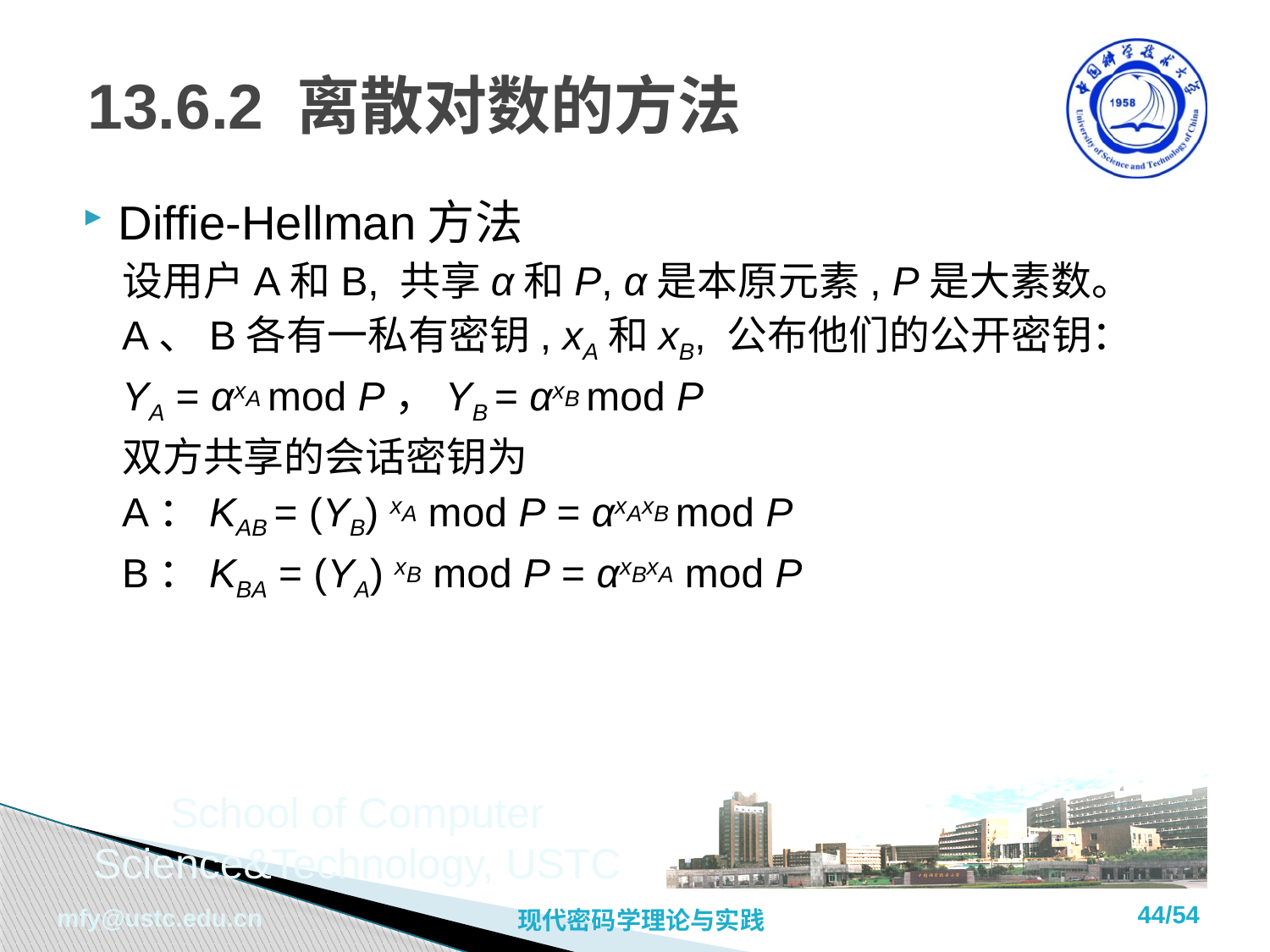

# 13.6.2 离散对数的方法
Diffie-Hellman方法
设用户A和B, 共享α和P, α是本原元素, P是大素数。
A、B各有一私有密钥, xA和xB, 公布他们的公开密钥：
YA = αxA mod P，YB = αxB mod P
双方共享的会话密钥为
A：KAB = (YB) xA mod P = αxAxB mod P
B：KBA = (YA) xB mod P = αxBxA mod P